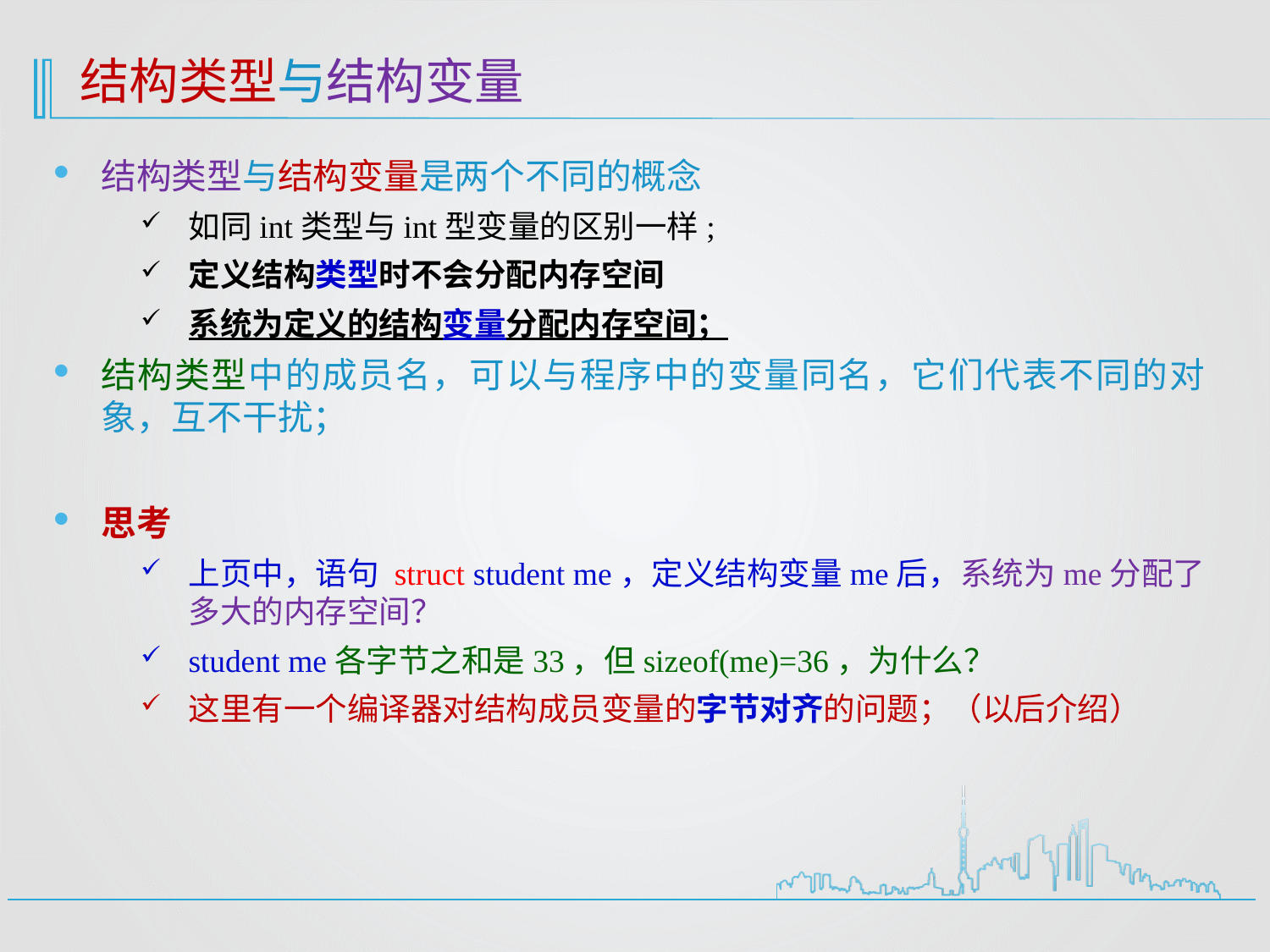

# 结构类型与结构变量
结构类型与结构变量是两个不同的概念
如同int类型与int型变量的区别一样;
定义结构类型时不会分配内存空间
系统为定义的结构变量分配内存空间；
结构类型中的成员名，可以与程序中的变量同名，它们代表不同的对象，互不干扰；

思考
上页中，语句 struct student me，定义结构变量me后，系统为me分配了多大的内存空间？
student me各字节之和是33，但sizeof(me)=36，为什么？
这里有一个编译器对结构成员变量的字节对齐的问题；（以后介绍）